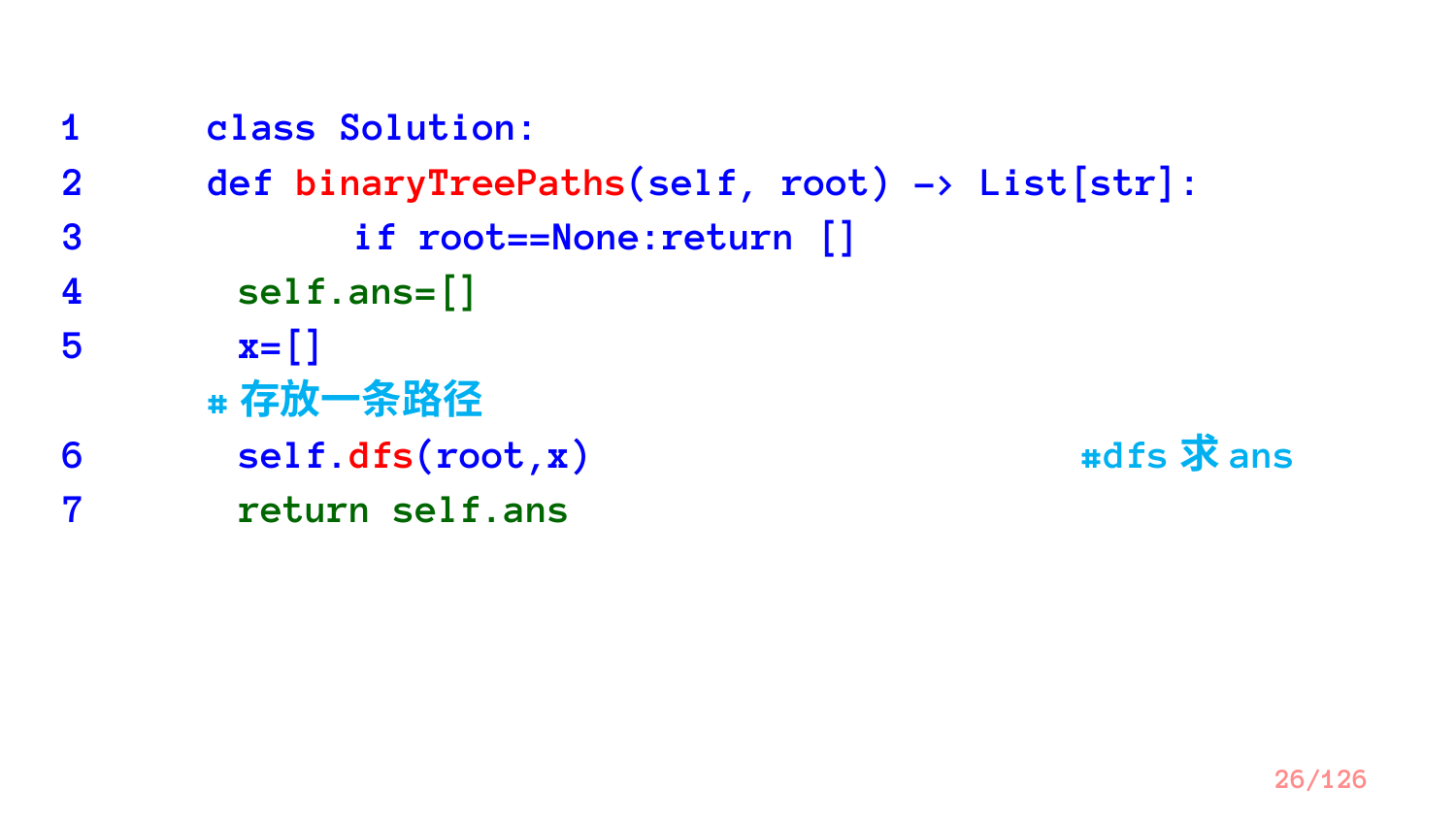

1	class Solution:
2    	def binaryTreePaths(self, root) -> List[str]:
3      	if root==None:return []
4       self.ans=[]
5       x=[]				  					#存放一条路径
6       self.dfs(root,x)				#dfs求ans
7       return self.ans
26/126